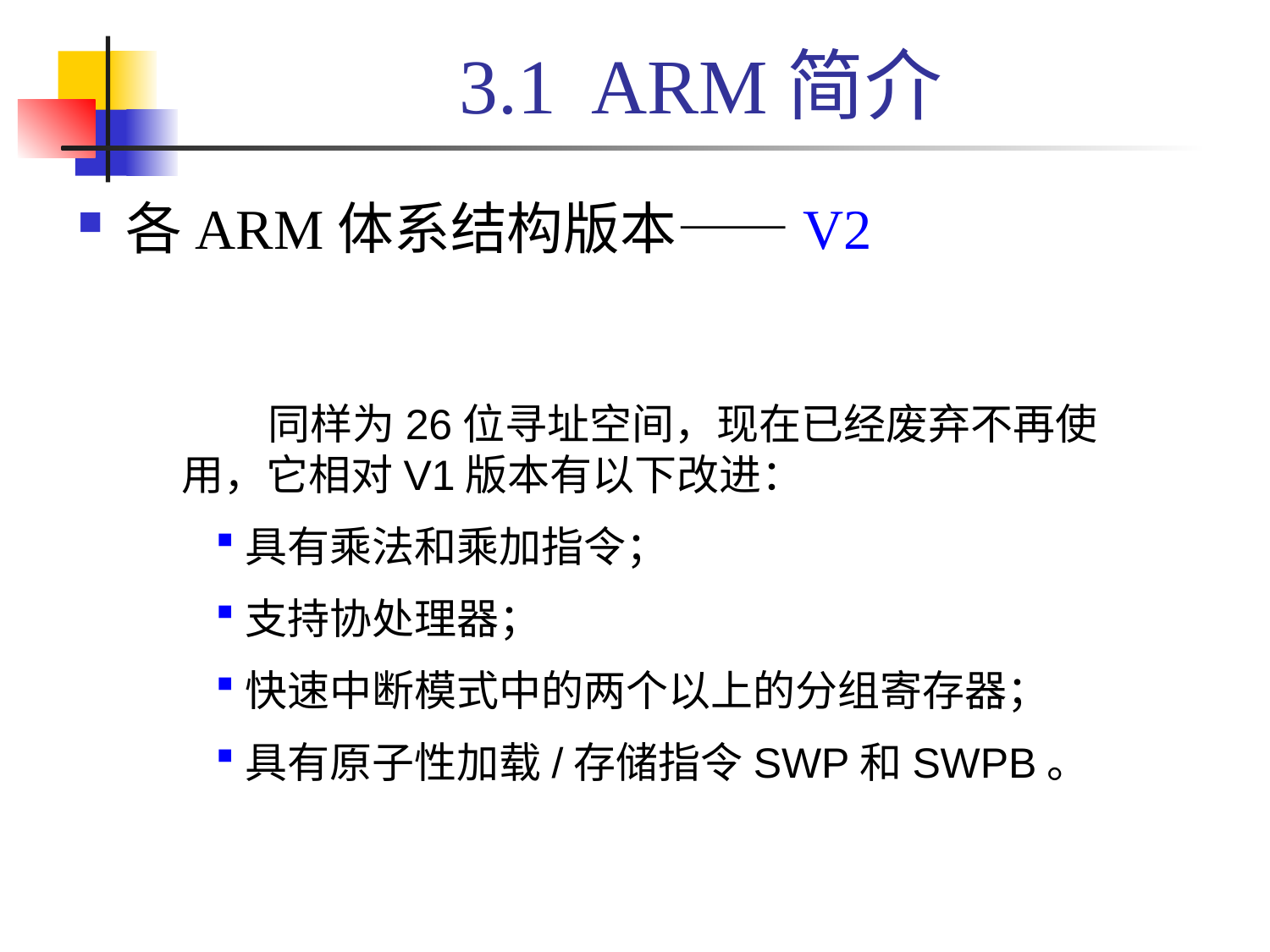

# 3.1  ARM简介
各ARM体系结构版本——V2
        同样为26位寻址空间，现在已经废弃不再使用，它相对V1版本有以下改进：
具有乘法和乘加指令；
支持协处理器；
快速中断模式中的两个以上的分组寄存器；
具有原子性加载/存储指令SWP和SWPB。